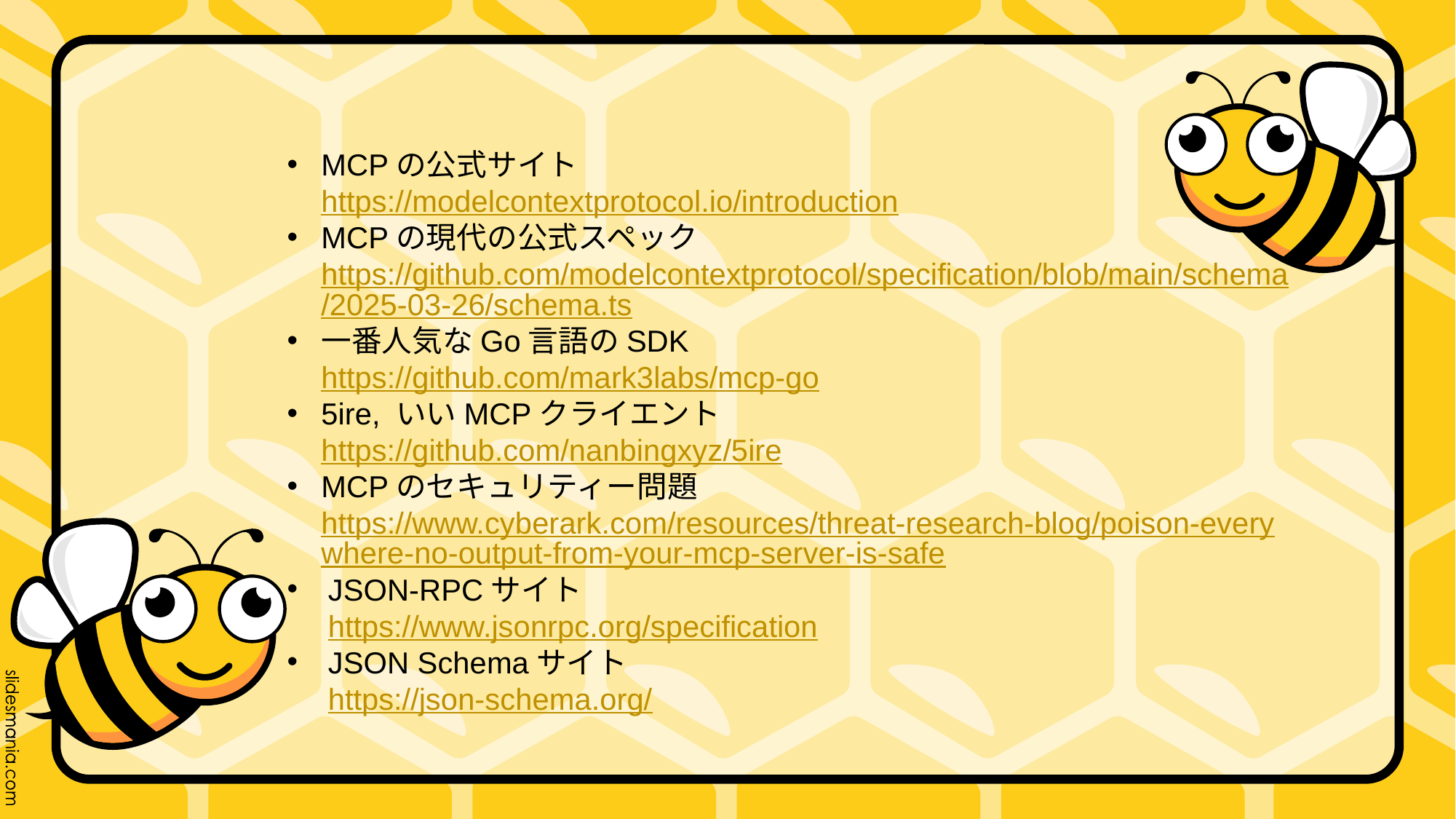

MCPの公式サイト
https://modelcontextprotocol.io/introduction
MCPの現代の公式スペックhttps://github.com/modelcontextprotocol/specification/blob/main/schema/2025-03-26/schema.ts
一番人気なGo言語のSDK
https://github.com/mark3labs/mcp-go
5ire, いいMCPクライエント
https://github.com/nanbingxyz/5ire
MCPのセキュリティー問題
https://www.cyberark.com/resources/threat-research-blog/poison-everywhere-no-output-from-your-mcp-server-is-safe
JSON-RPCサイト
https://www.jsonrpc.org/specification
JSON Schemaサイト
https://json-schema.org/